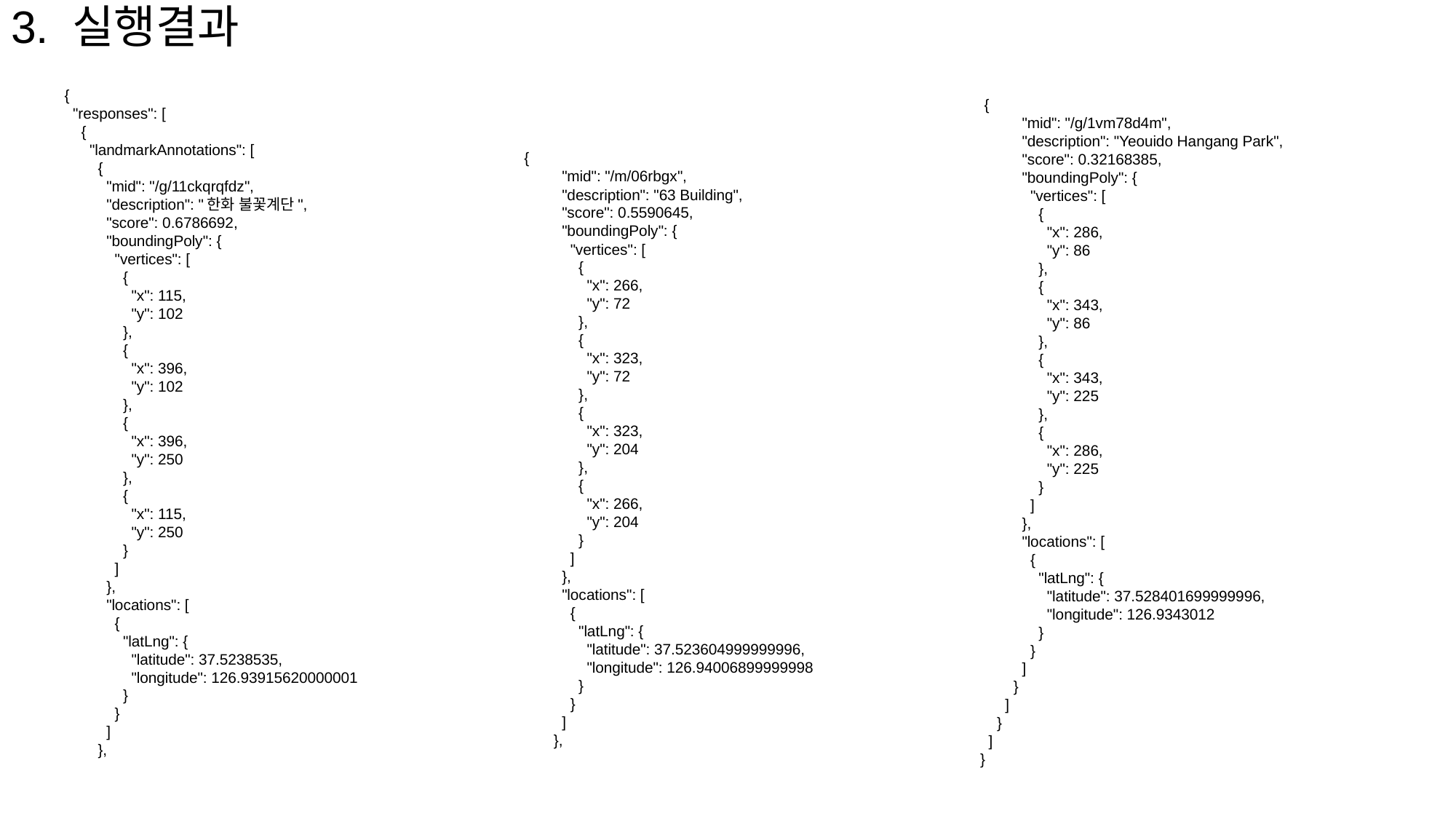

# 3. 실행결과
{
  "responses": [
    {
      "landmarkAnnotations": [
        {
          "mid": "/g/11ckqrqfdz",
          "description": "한화 불꽃계단",
          "score": 0.6786692,
          "boundingPoly": {
            "vertices": [
              {
                "x": 115,
                "y": 102
              },
              {
                "x": 396,
                "y": 102
              },
              {
                "x": 396,
                "y": 250
              },
              {
                "x": 115,
                "y": 250
              }
            ]
          },
          "locations": [
            {
              "latLng": {
                "latitude": 37.5238535,
                "longitude": 126.93915620000001
              }
            }
          ]
        },
 {
          "mid": "/g/1vm78d4m",
          "description": "Yeouido Hangang Park",
          "score": 0.32168385,
          "boundingPoly": {
            "vertices": [
              {
                "x": 286,
                "y": 86
              },
              {
                "x": 343,
                "y": 86
              },
              {
                "x": 343,
                "y": 225
              },
              {
                "x": 286,
                "y": 225
              }
            ]
          },
          "locations": [
            {
              "latLng": {
                "latitude": 37.528401699999996,
                "longitude": 126.9343012
              }
            }
          ]
        }
      ]
    }
  ]
}
 {
          "mid": "/m/06rbgx",
          "description": "63 Building",
          "score": 0.5590645,
          "boundingPoly": {
            "vertices": [
              {
                "x": 266,
                "y": 72
              },
              {
                "x": 323,
                "y": 72
              },
              {
                "x": 323,
                "y": 204
              },
              {
                "x": 266,
                "y": 204
              }
            ]
          },
          "locations": [
            {
              "latLng": {
                "latitude": 37.523604999999996,
                "longitude": 126.94006899999998
              }
            }
          ]
        },